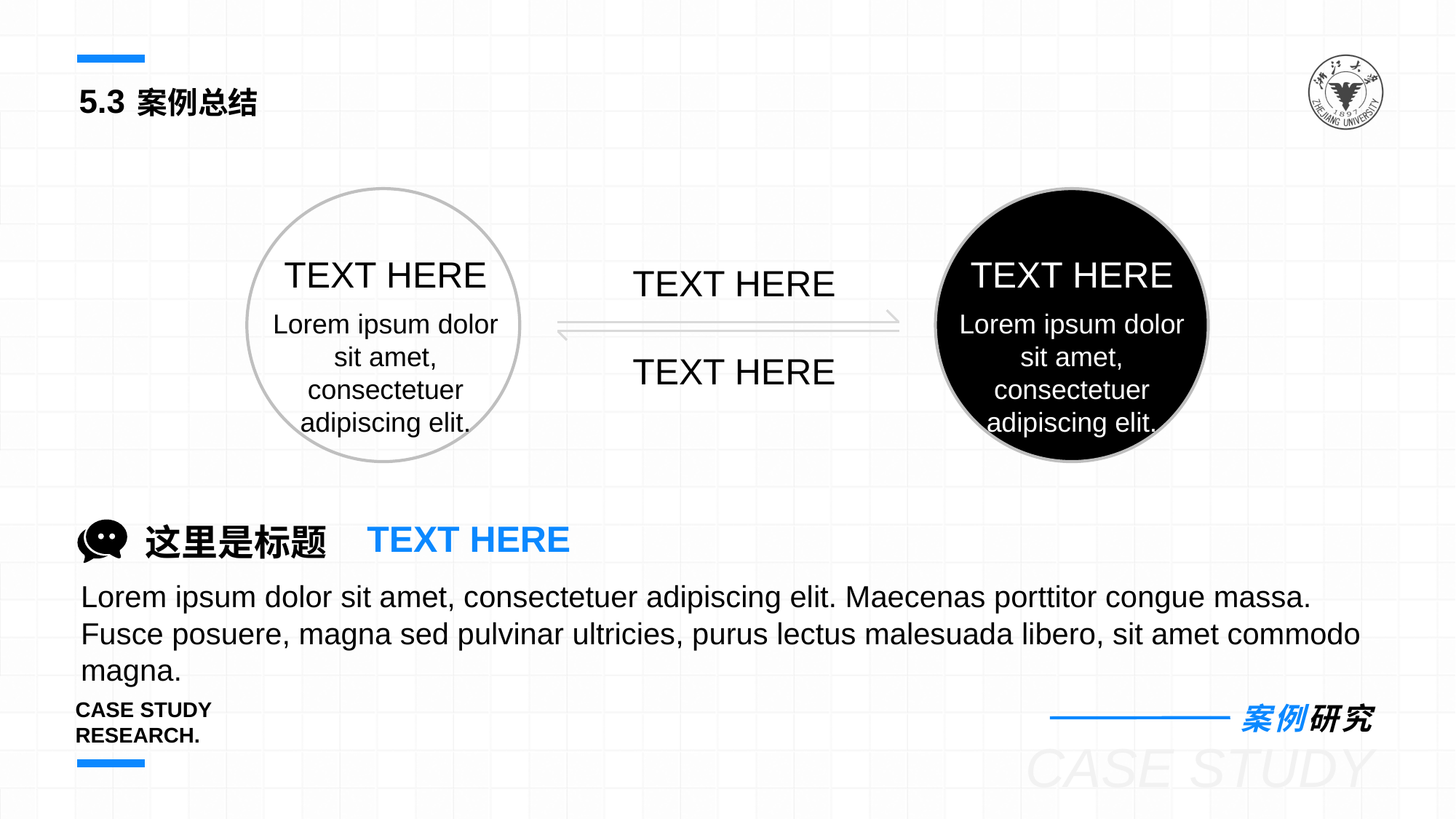

5.3
案例总结

TEXT HERE
Lorem ipsum dolor sit amet, consectetuer adipiscing elit.
TEXT HERE
Lorem ipsum dolor sit amet, consectetuer adipiscing elit.
TEXT HERE
TEXT HERE
TEXT HERE
这里是标题

Lorem ipsum dolor sit amet, consectetuer adipiscing elit. Maecenas porttitor congue massa. Fusce posuere, magna sed pulvinar ultricies, purus lectus malesuada libero, sit amet commodo magna.
CASE STUDY
RESEARCH.
案例研究
CASE STUDY